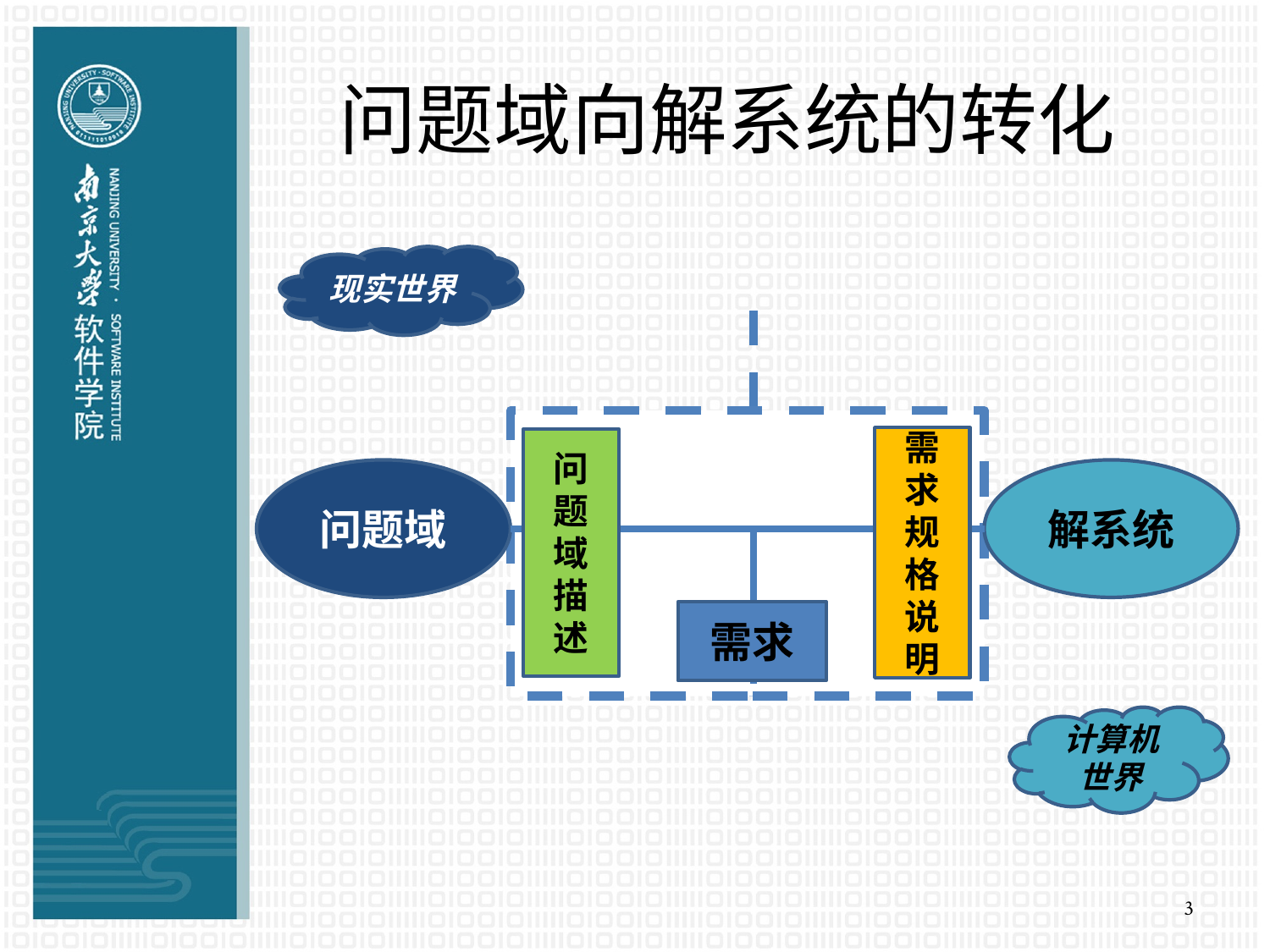

3
# 问题域向解系统的转化
现实世界

需求规格说明
问题域描述
问题域
解系统
需求
计算机世界